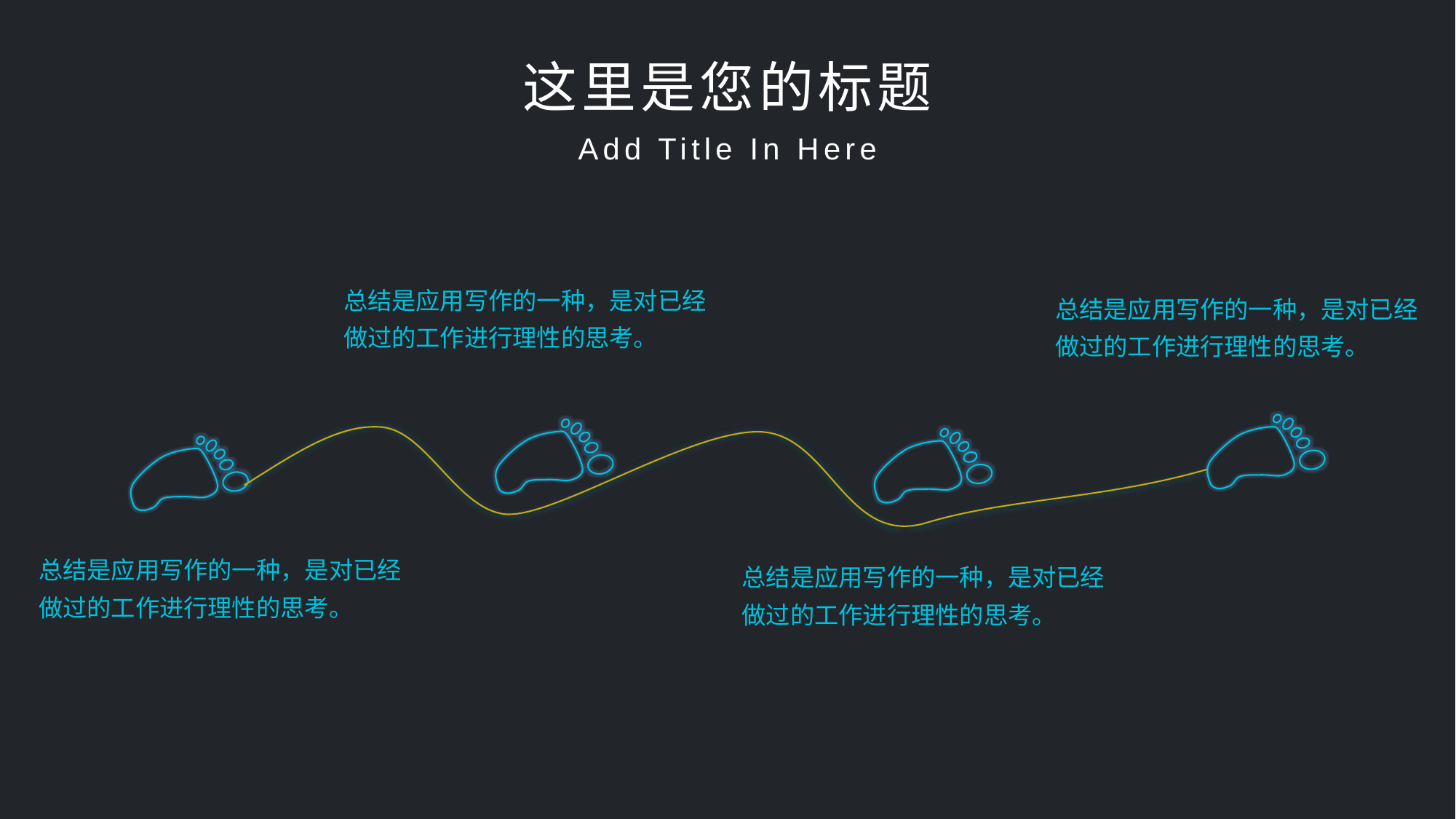

这里是您的标题
Add Title In Here
总结是应用写作的一种，是对已经做过的工作进行理性的思考。
总结是应用写作的一种，是对已经做过的工作进行理性的思考。

总结是应用写作的一种，是对已经做过的工作进行理性的思考。
总结是应用写作的一种，是对已经做过的工作进行理性的思考。